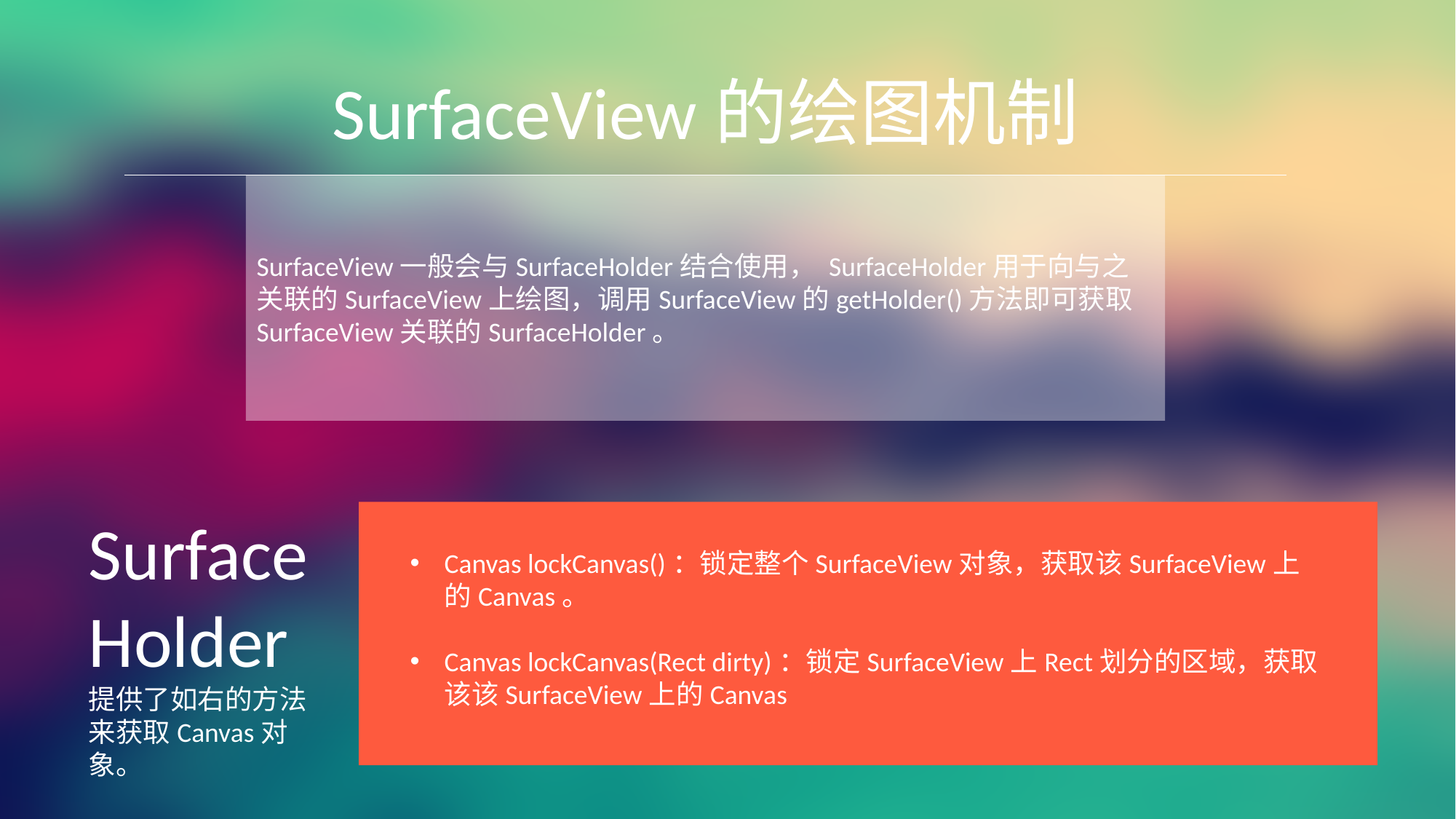

SurfaceView的绘图机制
SurfaceView一般会与SurfaceHolder结合使用， SurfaceHolder用于向与之关联的SurfaceView上绘图，调用SurfaceView的getHolder()方法即可获取SurfaceView关联的SurfaceHolder。
SurfaceHolder
提供了如右的方法来获取Canvas对象。

Canvas lockCanvas()：锁定整个SurfaceView对象，获取该SurfaceView上的Canvas。

Canvas lockCanvas(Rect dirty)：锁定SurfaceView上Rect划分的区域，获取该该SurfaceView上的Canvas